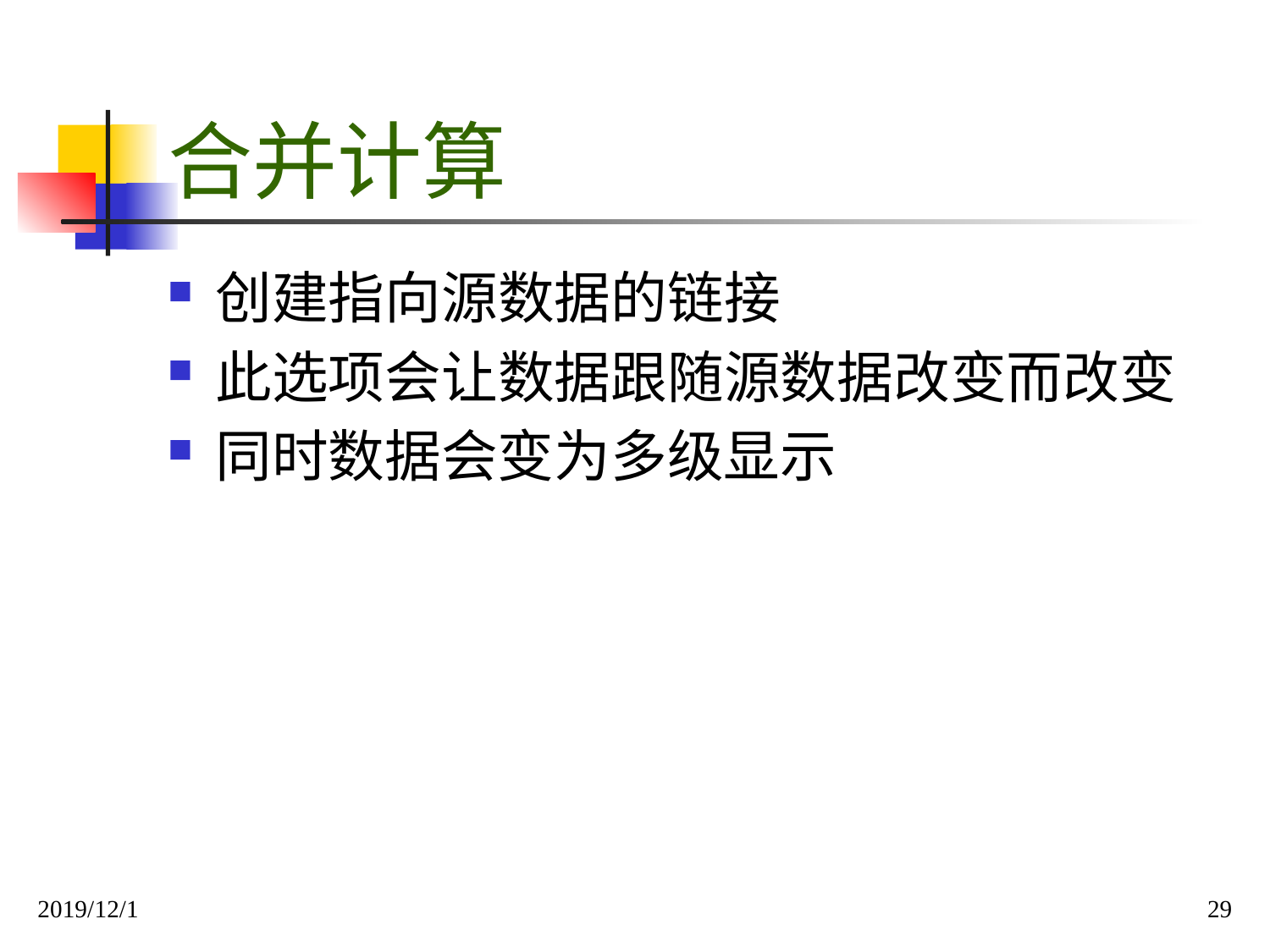

# 合并计算
创建指向源数据的链接
此选项会让数据跟随源数据改变而改变
同时数据会变为多级显示
2019/12/1
29